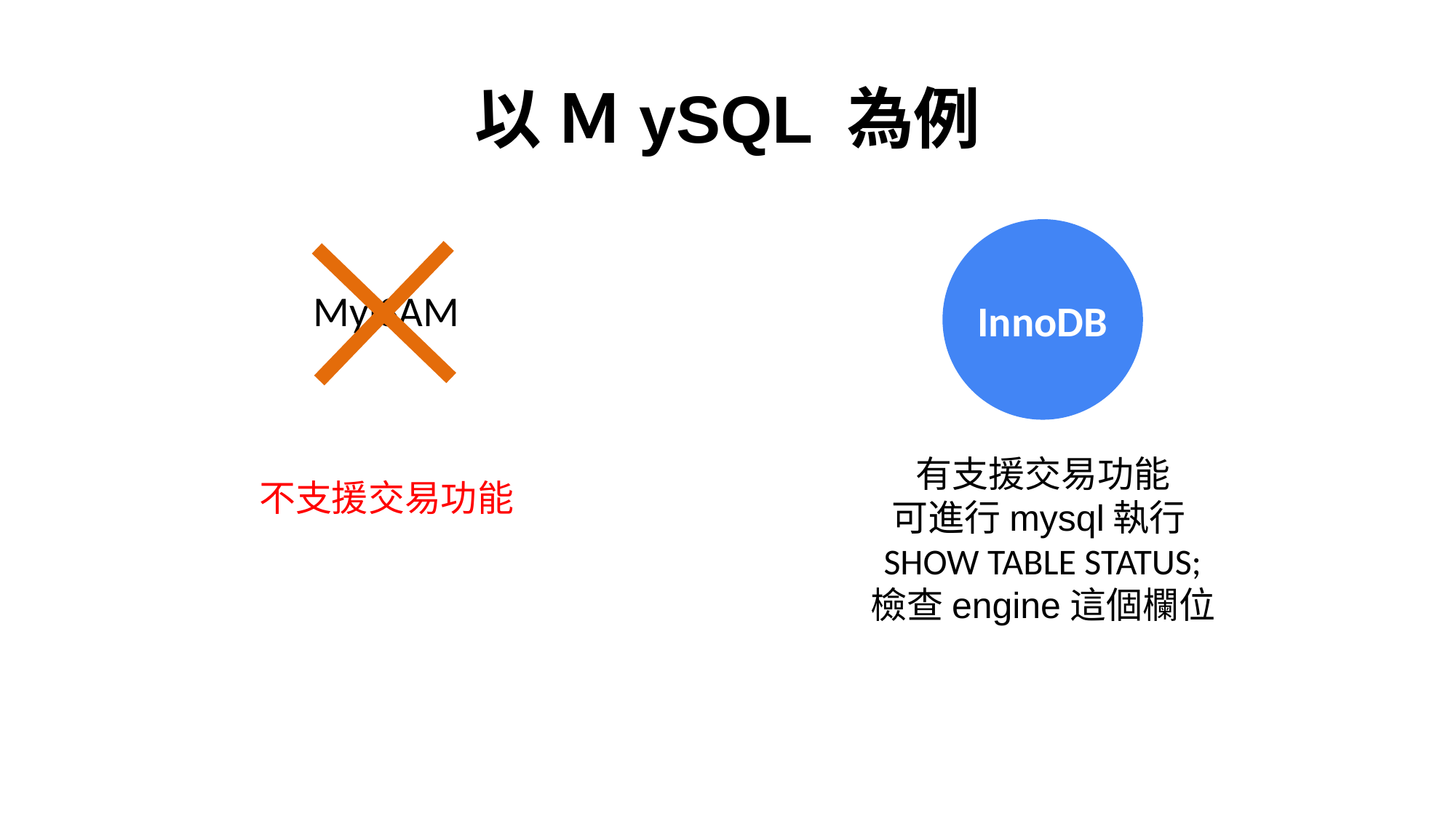

# 以 ＭySQL 為例

InnoDB

MyISAM
有支援交易功能
可進行mysql執行
SHOW TABLE STATUS;
檢查engine這個欄位
不支援交易功能